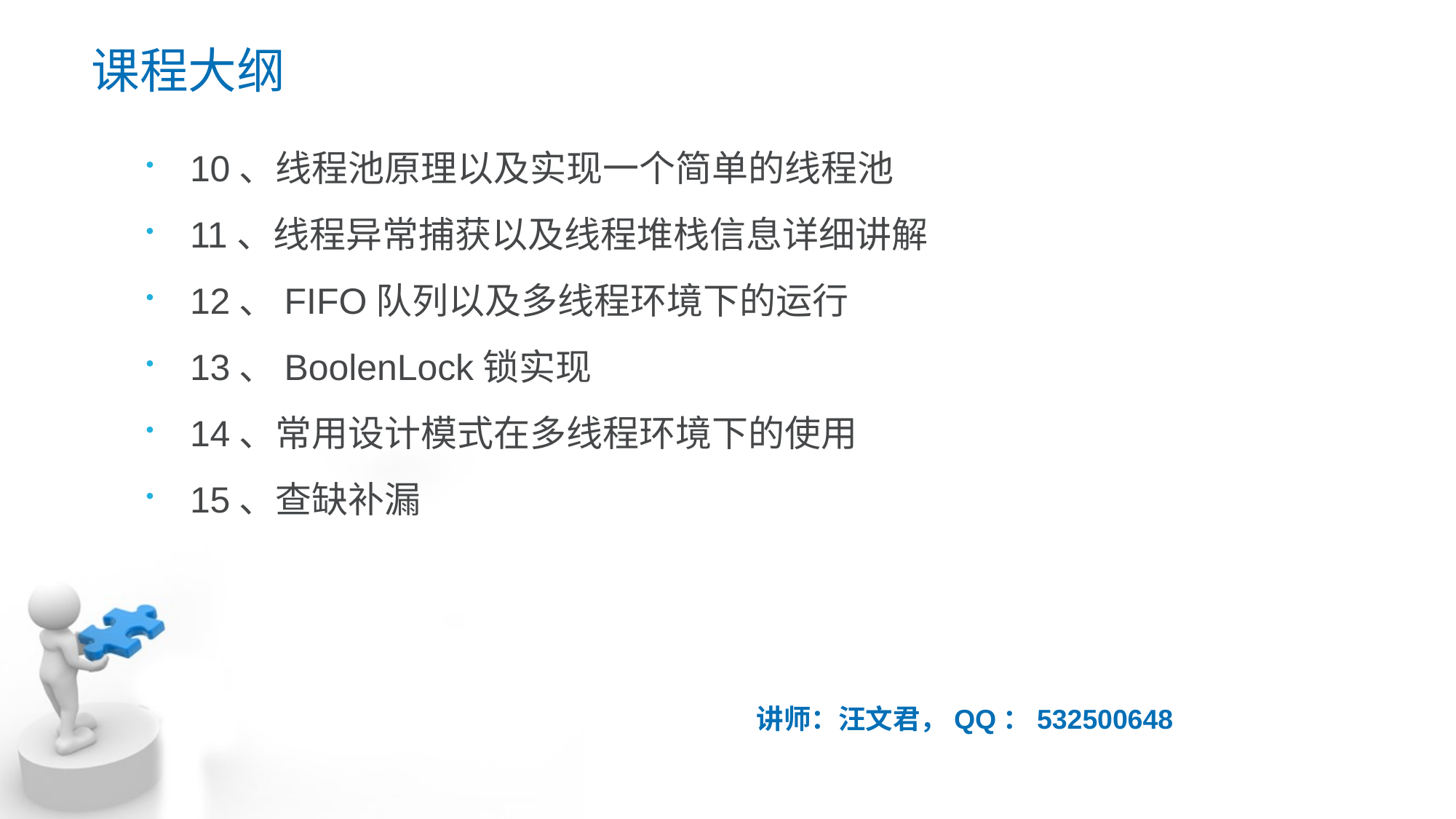

# 课程大纲
10、线程池原理以及实现一个简单的线程池
11、线程异常捕获以及线程堆栈信息详细讲解
12、FIFO队列以及多线程环境下的运行
13、BoolenLock锁实现
14、常用设计模式在多线程环境下的使用
15、查缺补漏
讲师：汪文君，QQ：532500648